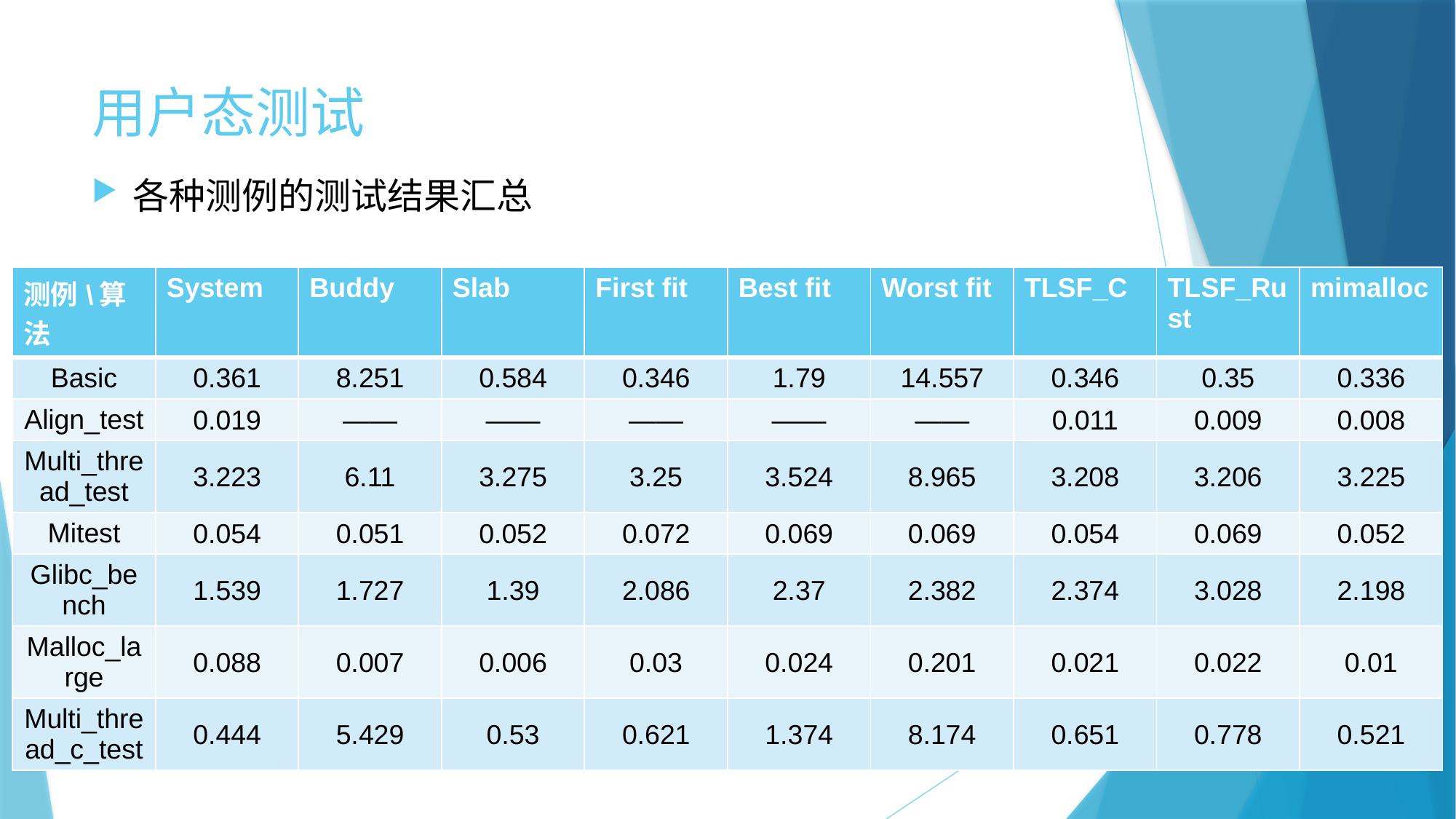

# 用户态测试
各种测例的测试结果汇总
| 测例\算法 | System | Buddy | Slab | First fit | Best fit | Worst fit | TLSF\_C | TLSF\_Rust | mimalloc |
| --- | --- | --- | --- | --- | --- | --- | --- | --- | --- |
| Basic | 0.361 | 8.251 | 0.584 | 0.346 | 1.79 | 14.557 | 0.346 | 0.35 | 0.336 |
| Align\_test | 0.019 | —— | —— | —— | —— | —— | 0.011 | 0.009 | 0.008 |
| Multi\_thread\_test | 3.223 | 6.11 | 3.275 | 3.25 | 3.524 | 8.965 | 3.208 | 3.206 | 3.225 |
| Mitest | 0.054 | 0.051 | 0.052 | 0.072 | 0.069 | 0.069 | 0.054 | 0.069 | 0.052 |
| Glibc\_bench | 1.539 | 1.727 | 1.39 | 2.086 | 2.37 | 2.382 | 2.374 | 3.028 | 2.198 |
| Malloc\_large | 0.088 | 0.007 | 0.006 | 0.03 | 0.024 | 0.201 | 0.021 | 0.022 | 0.01 |
| Multi\_thread\_c\_test | 0.444 | 5.429 | 0.53 | 0.621 | 1.374 | 8.174 | 0.651 | 0.778 | 0.521 |